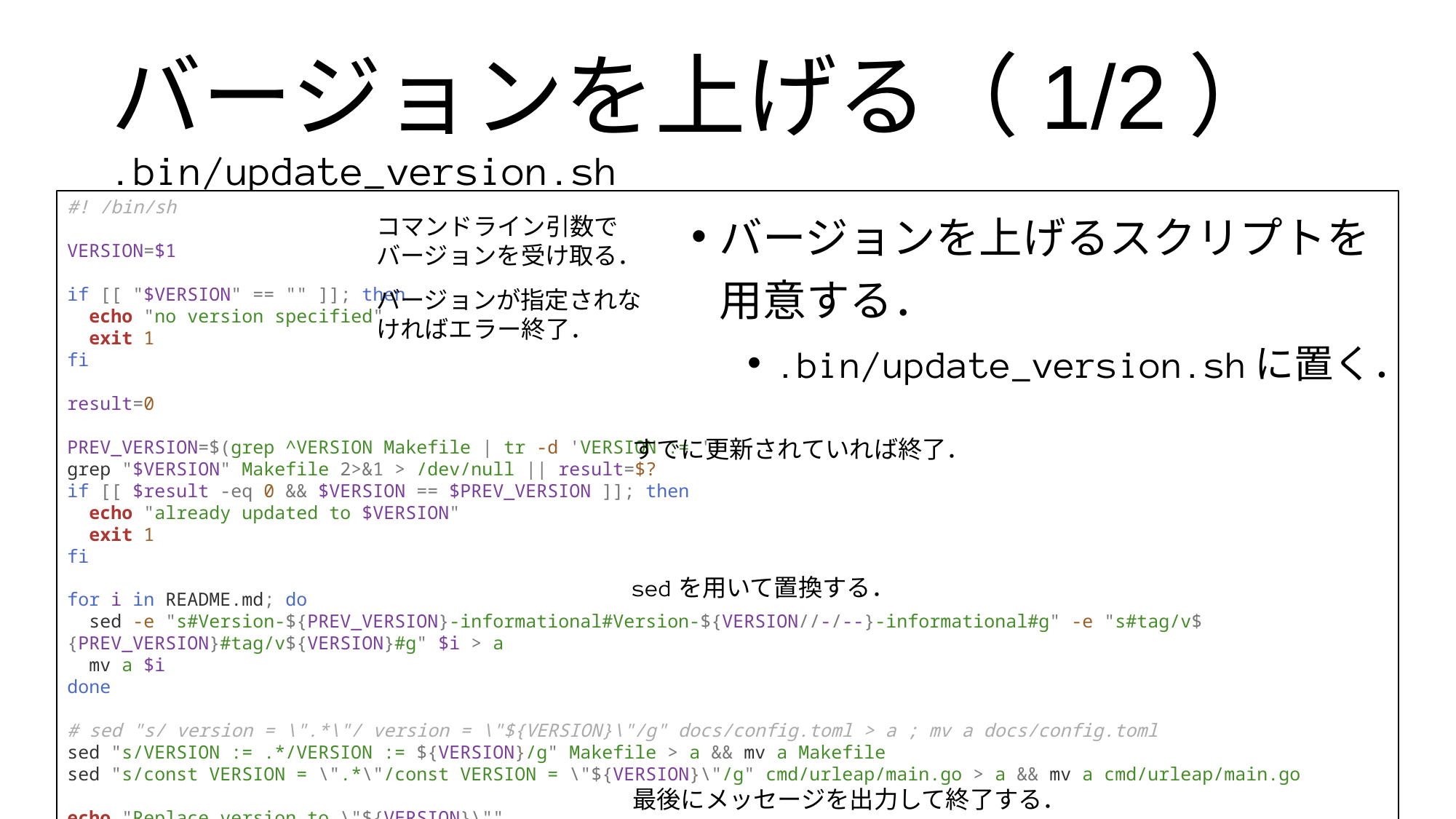

# バージョンを上げる（1/2） .bin/update_version.sh
#! /bin/sh
VERSION=$1
if [[ "$VERSION" == "" ]]; then
  echo "no version specified"
  exit 1
fi
result=0
PREV_VERSION=$(grep ^VERSION Makefile | tr -d 'VERSION := ')
grep "$VERSION" Makefile 2>&1 > /dev/null || result=$?
if [[ $result -eq 0 && $VERSION == $PREV_VERSION ]]; then
  echo "already updated to $VERSION"
  exit 1
fi
for i in README.md; do
  sed -e "s#Version-${PREV_VERSION}-informational#Version-${VERSION//-/--}-informational#g" -e "s#tag/v${PREV_VERSION}#tag/v${VERSION}#g" $i > a
  mv a $i
done
# sed "s/ version = \".*\"/ version = \"${VERSION}\"/g" docs/config.toml > a ; mv a docs/config.toml
sed "s/VERSION := .*/VERSION := ${VERSION}/g" Makefile > a && mv a Makefile
sed "s/const VERSION = \".*\"/const VERSION = \"${VERSION}\"/g" cmd/urleap/main.go > a && mv a cmd/urleap/main.go
echo "Replace version to \"${VERSION}\""
バージョンを上げるスクリプトを用意する．
.bin/update_version.shに置く．
コマンドライン引数でバージョンを受け取る．
バージョンが指定されなければエラー終了．
すでに更新されていれば終了．
sedを用いて置換する．
2023-05-02
27
最後にメッセージを出力して終了する．